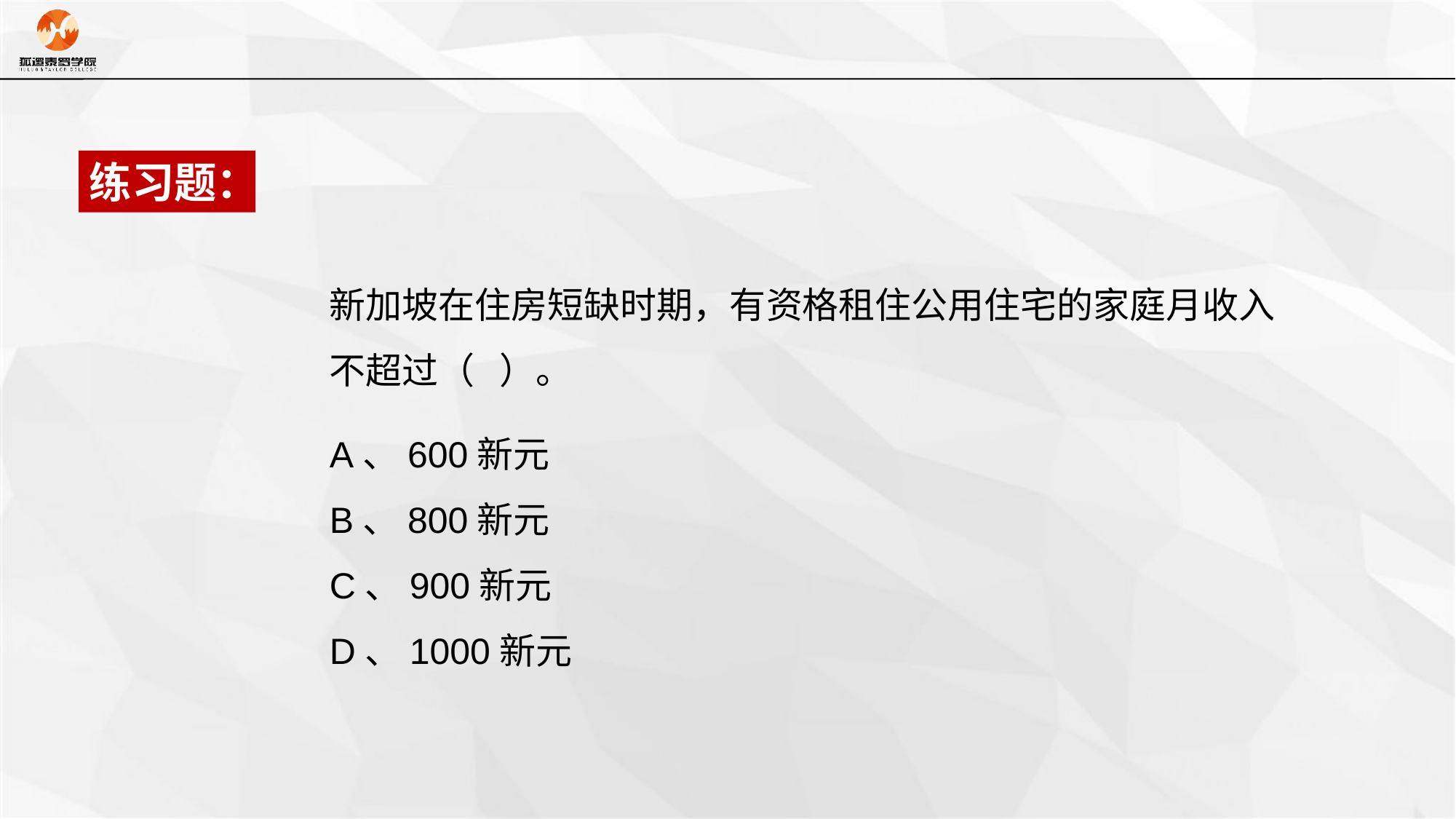

练习题：
新加坡在住房短缺时期，有资格租住公用住宅的家庭月收入
不超过（   ）。
A、600新元
B、800新元
C、900新元
D、1000新元